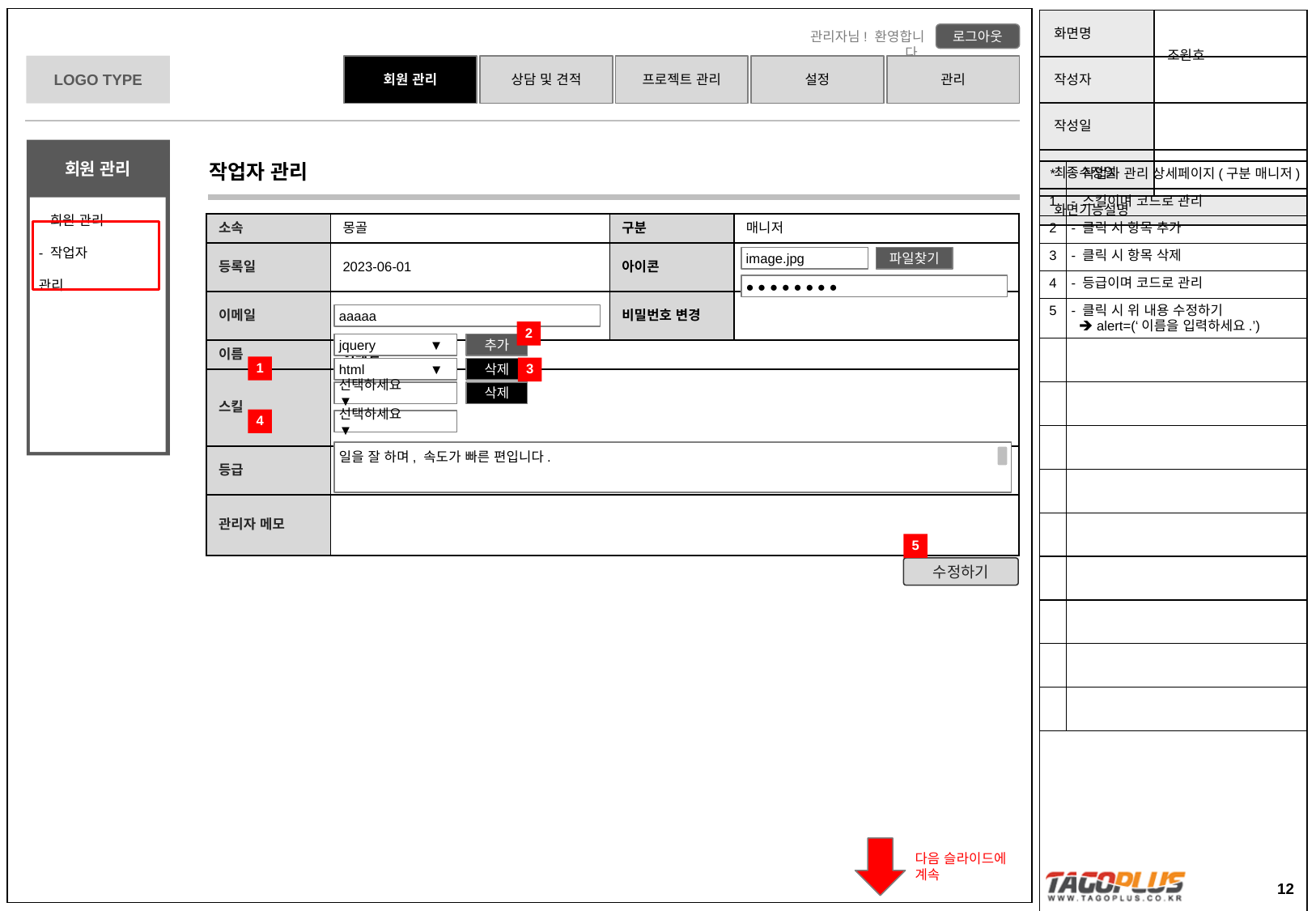

작업자 관리
| \* | - 작업자 관리 상세페이지(구분 매니저) |
| --- | --- |
| 1 | - 스킬이며 코드로 관리 |
| 2 | - 클릭 시 항목 추가 |
| 3 | - 클릭 시 항목 삭제 |
| 4 | - 등급이며 코드로 관리 |
| 5 | - 클릭 시 위 내용 수정하기 🡺 alert=(‘이름을 입력하세요.’) |
|  |  |
|  |  |
|  |  |
|  |  |
|  |  |
|  |  |
|  |  |
|  |  |
|  |  |
| 소속 | 몽골 | 구분 | 매니저 |
| --- | --- | --- | --- |
| 등록일 | 2023-06-01 | 아이콘 |  |
| 이메일 | aa@bb.cc | 비밀번호 변경 |  |
| 이름 | 이메일 |  |  |
| 스킬 |  |  |  |
| 등급 |  |  |  |
| 관리자 메모 |  |  |  |

image.jpg
파일찾기
● ● ● ● ● ● ● ●
aaaaa
2
jquery              ▼
추가
1
3
html                 ▼
삭제
선택하세요        ▼
삭제
4
선택하세요        ▼
일을 잘 하며, 속도가 빠른 편입니다.

5
수정하기

다음 슬라이드에
계속